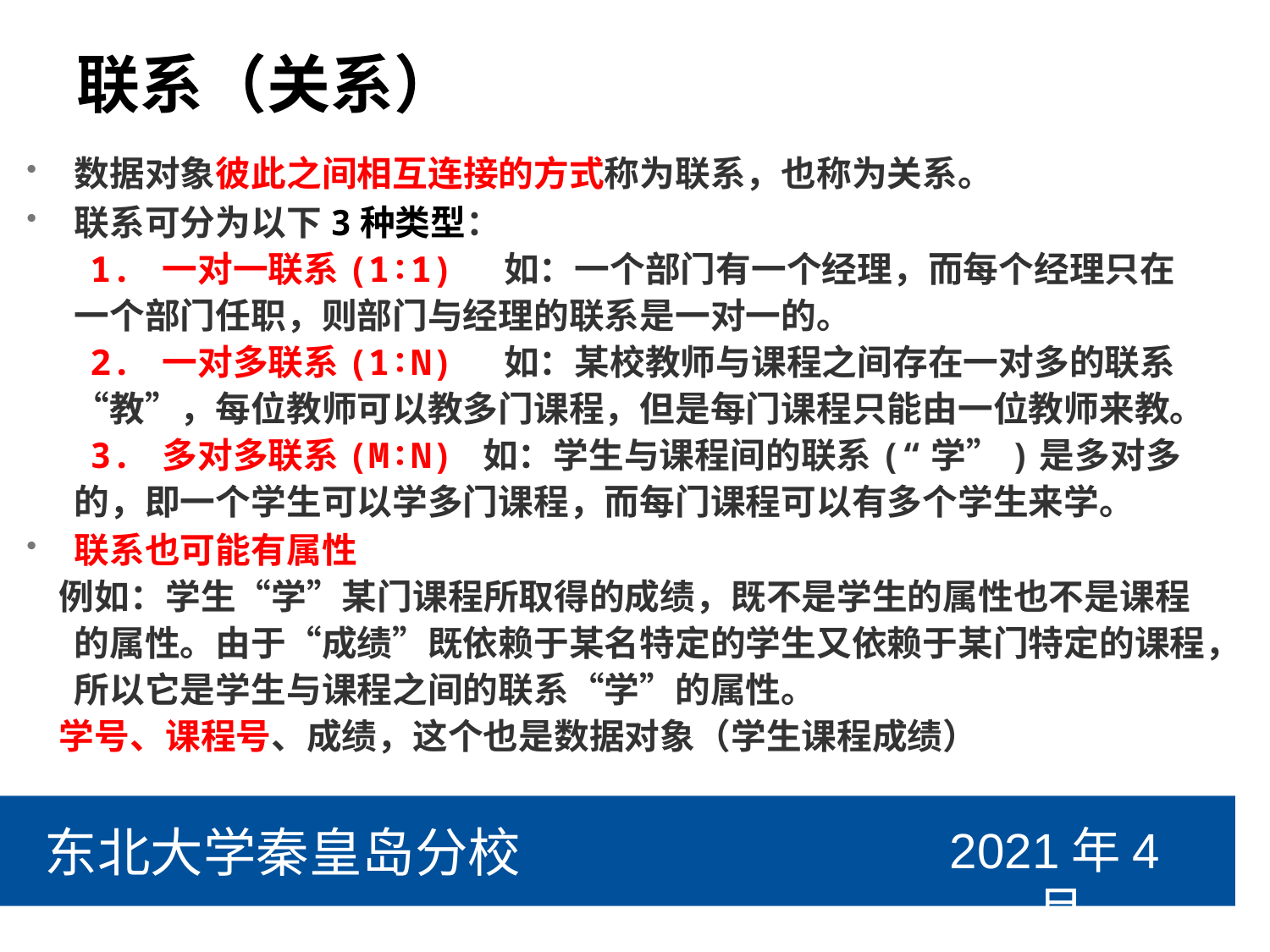

# 联系（关系）
数据对象彼此之间相互连接的方式称为联系，也称为关系。
联系可分为以下3种类型：
   1. 一对一联系(1∶1)  如：一个部门有一个经理，而每个经理只在一个部门任职，则部门与经理的联系是一对一的。
   2. 一对多联系(1∶N)  如：某校教师与课程之间存在一对多的联系“教”，每位教师可以教多门课程，但是每门课程只能由一位教师来教。
   3. 多对多联系(M∶N) 如：学生与课程间的联系(“学”)是多对多的，即一个学生可以学多门课程，而每门课程可以有多个学生来学。
联系也可能有属性
   例如：学生“学”某门课程所取得的成绩，既不是学生的属性也不是课程的属性。由于“成绩”既依赖于某名特定的学生又依赖于某门特定的课程，所以它是学生与课程之间的联系“学”的属性。
   学号、课程号、成绩，这个也是数据对象（学生课程成绩）